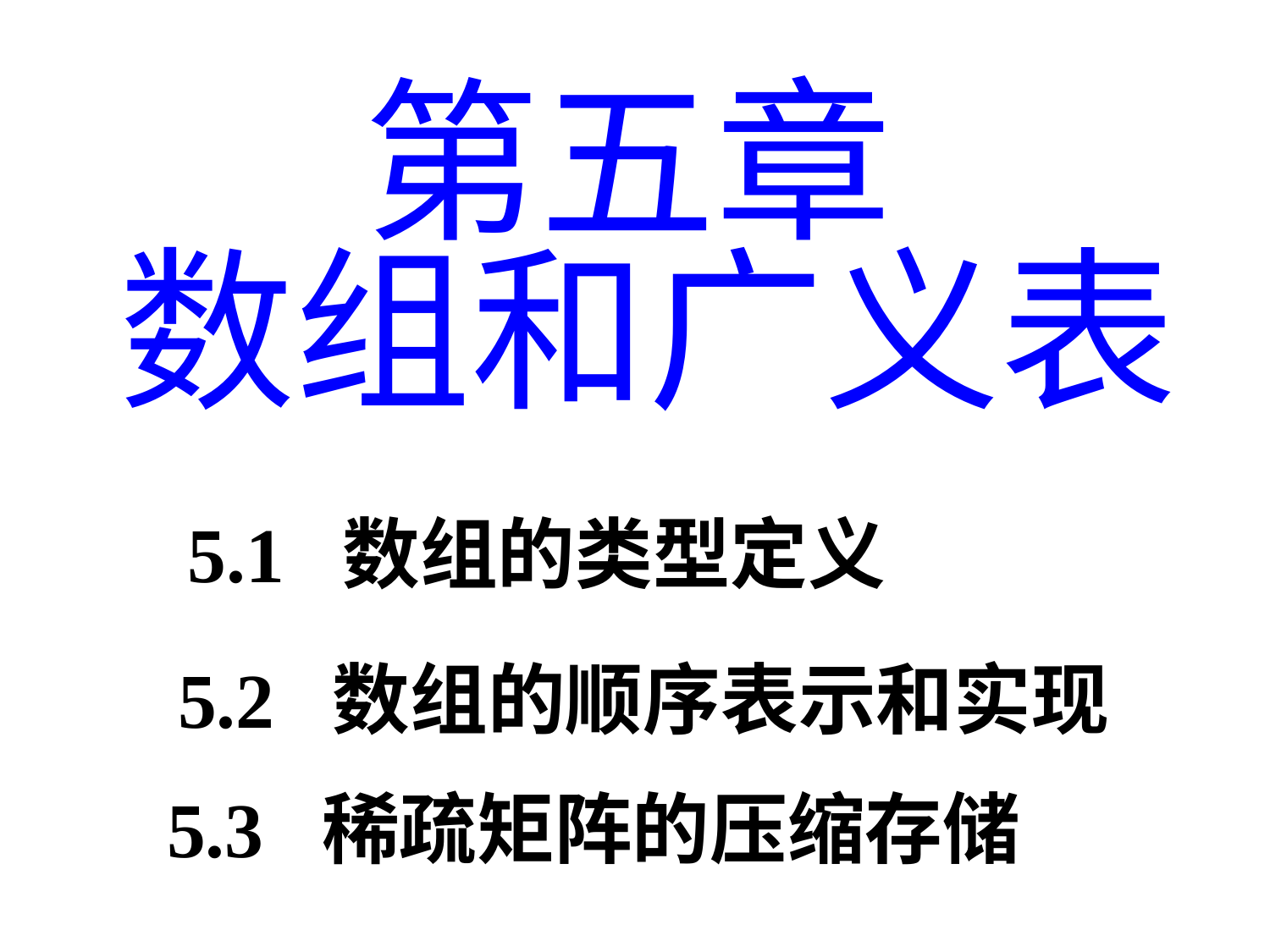

第五章
数组和广义表
5.1  数组的类型定义
5.2  数组的顺序表示和实现
5.3  稀疏矩阵的压缩存储